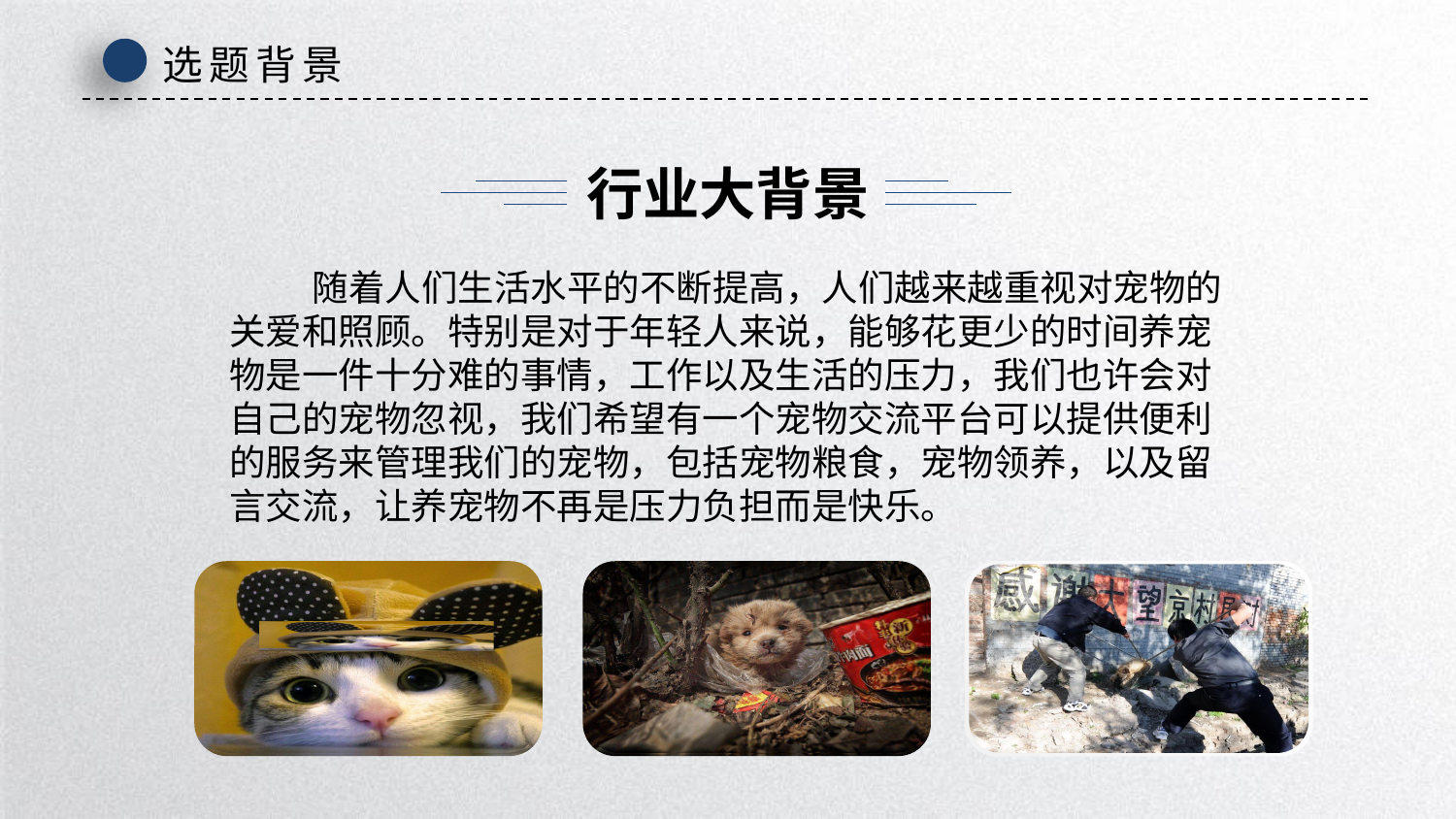

选题背景

行业大背景

         随着人们生活水平的不断提高，人们越来越重视对宠物的关爱和照顾。特别是对于年轻人来说，能够花更少的时间养宠物是一件十分难的事情，工作以及生活的压力，我们也许会对自己的宠物忽视，我们希望有一个宠物交流平台可以提供便利的服务来管理我们的宠物，包括宠物粮食，宠物领养，以及留言交流，让养宠物不再是压力负担而是快乐。